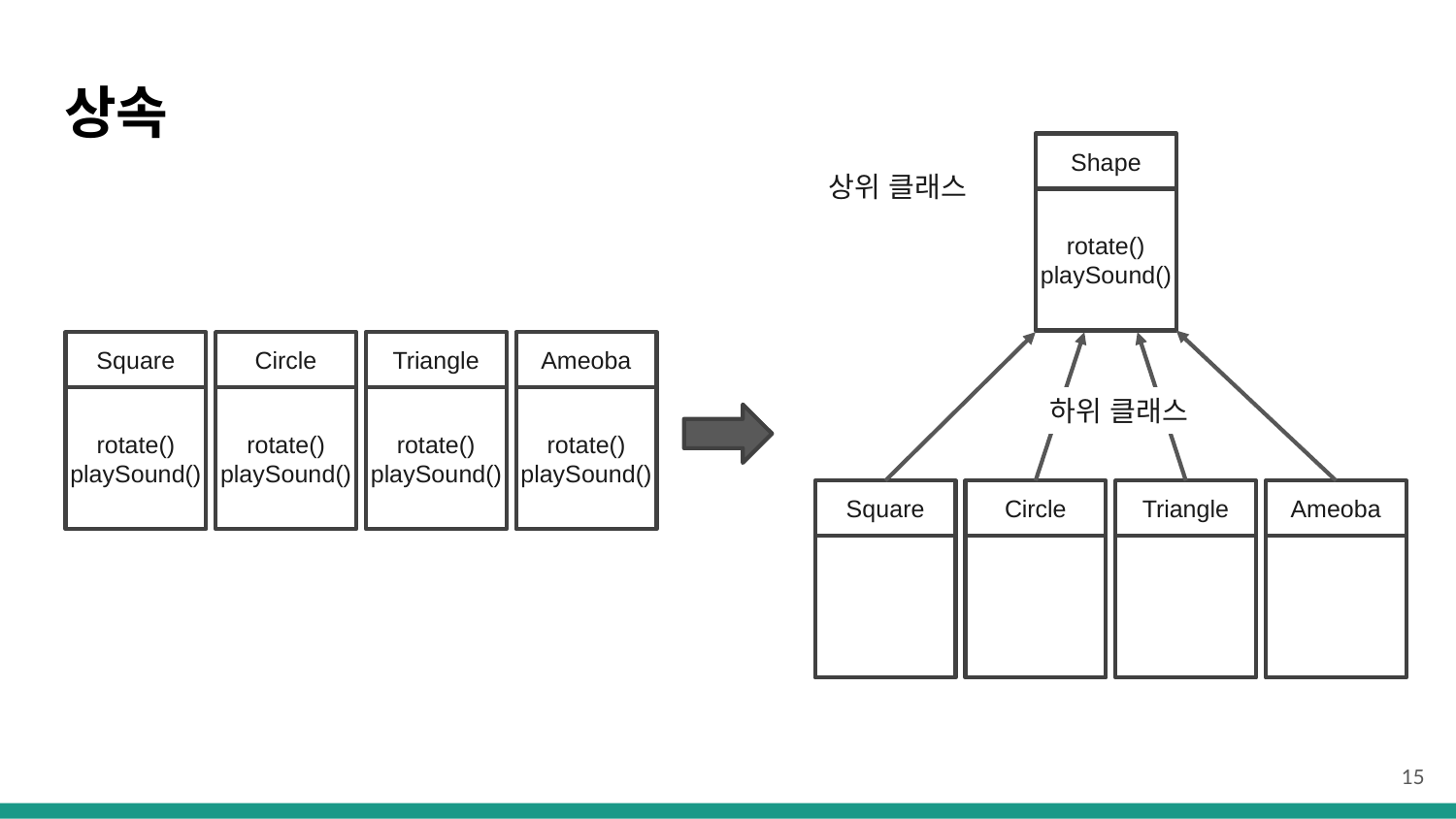

# 상속
Shape
rotate()
playSound()
상위 클래스
Square
rotate()
playSound()
Circle
rotate()
playSound()
Triangle
rotate()
playSound()
Ameoba
rotate()
playSound()
하위 클래스

Square

Circle

Triangle

Ameoba

15